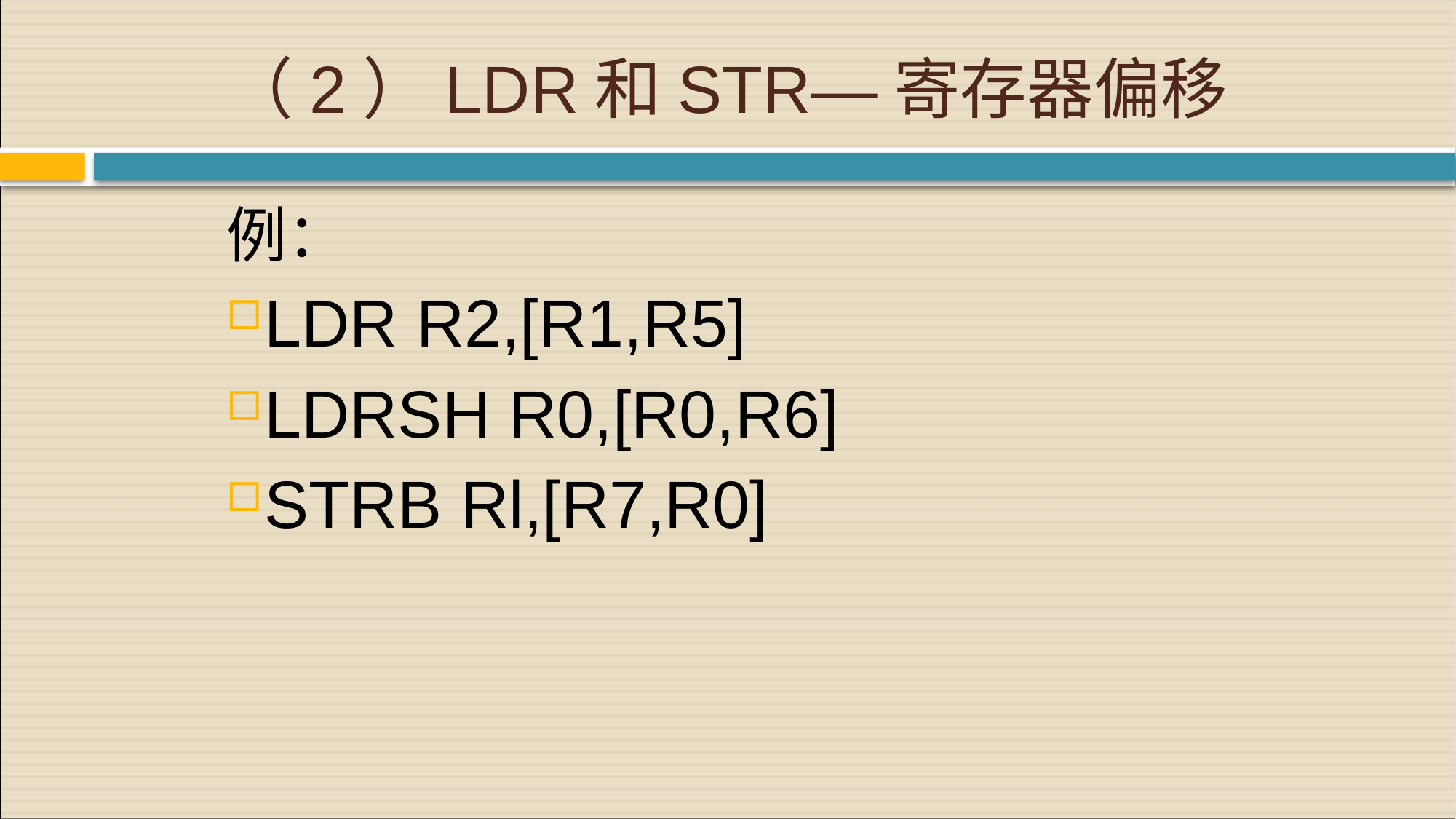

# （2）LDR和STR—寄存器偏移
例：
LDR R2,[R1,R5]
LDRSH R0,[R0,R6]
STRB Rl,[R7,R0]